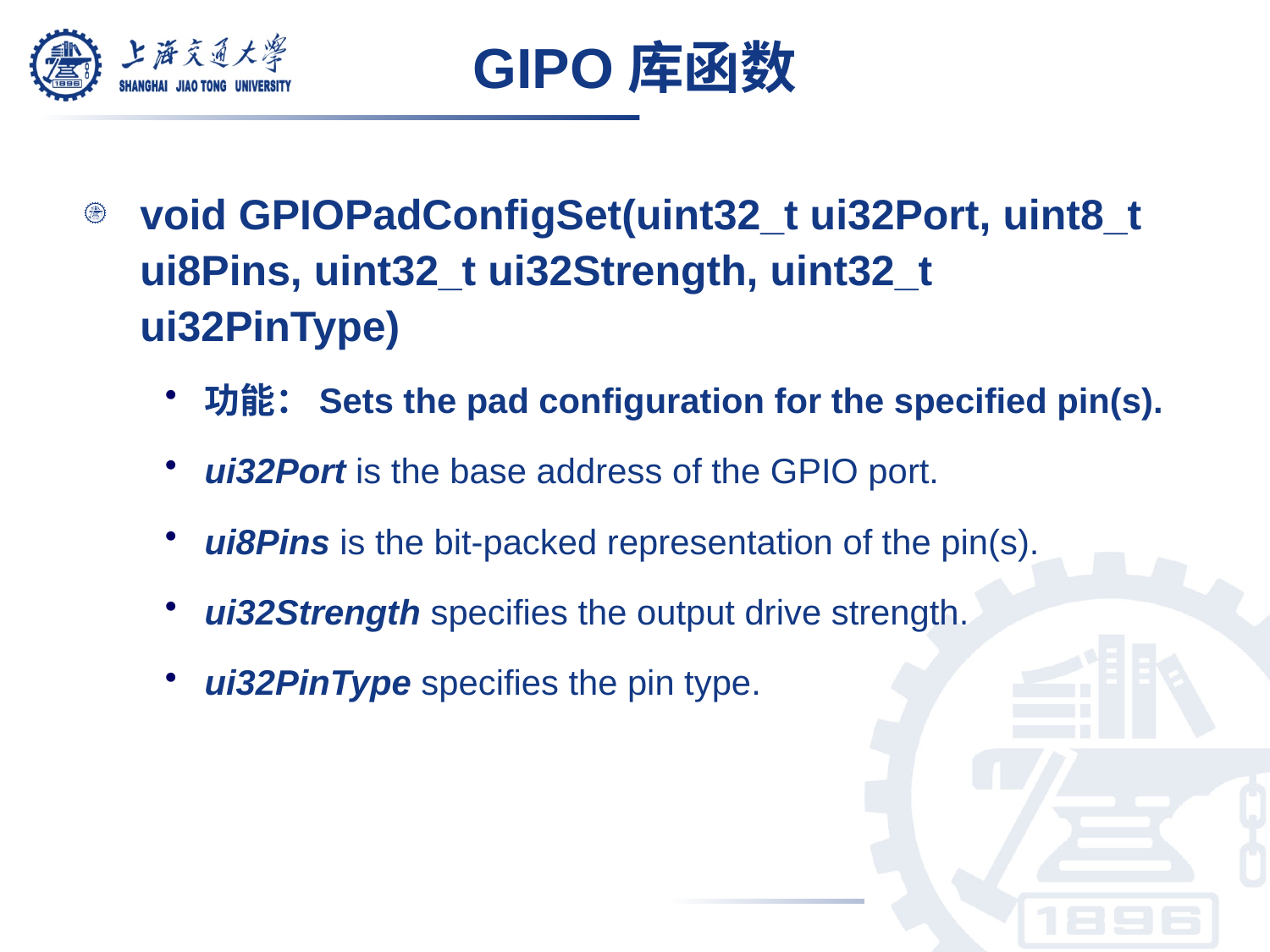

# GIPO库函数
void GPIOPadConfigSet(uint32_t ui32Port, uint8_t ui8Pins, uint32_t ui32Strength, uint32_t ui32PinType)
功能：Sets the pad configuration for the specified pin(s).
ui32Port is the base address of the GPIO port.
ui8Pins is the bit-packed representation of the pin(s).
ui32Strength specifies the output drive strength.
ui32PinType specifies the pin type.